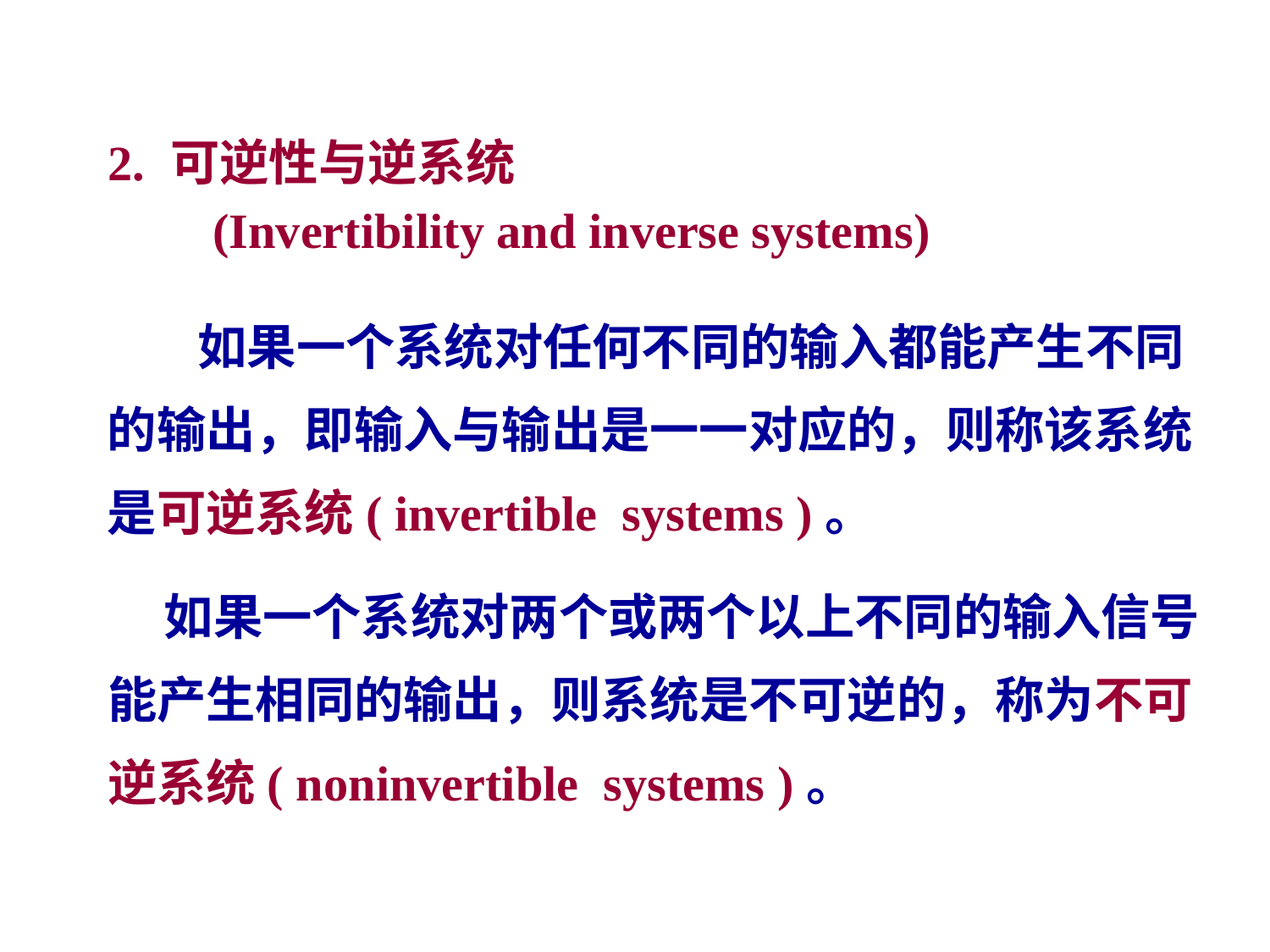

2. 可逆性与逆系统
(Invertibility and inverse systems)
       如果一个系统对任何不同的输入都能产生不同的输出，即输入与输出是一一对应的，则称该系统是可逆系统( invertible  systems )。
    如果一个系统对两个或两个以上不同的输入信号能产生相同的输出，则系统是不可逆的，称为不可逆系统( noninvertible  systems )。
74